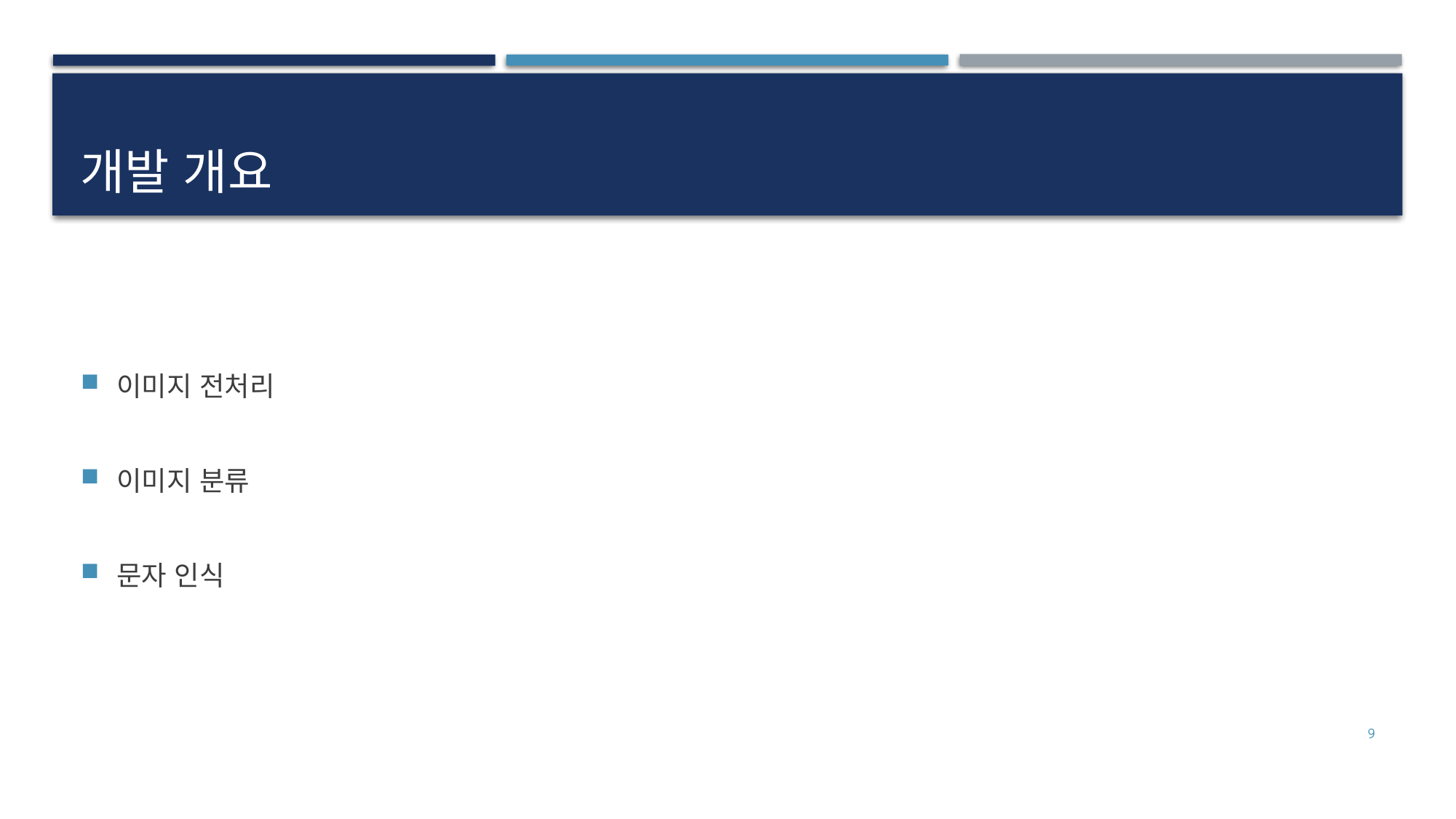

# 개발 개요
이미지 전처리

이미지 분류

문자 인식
9